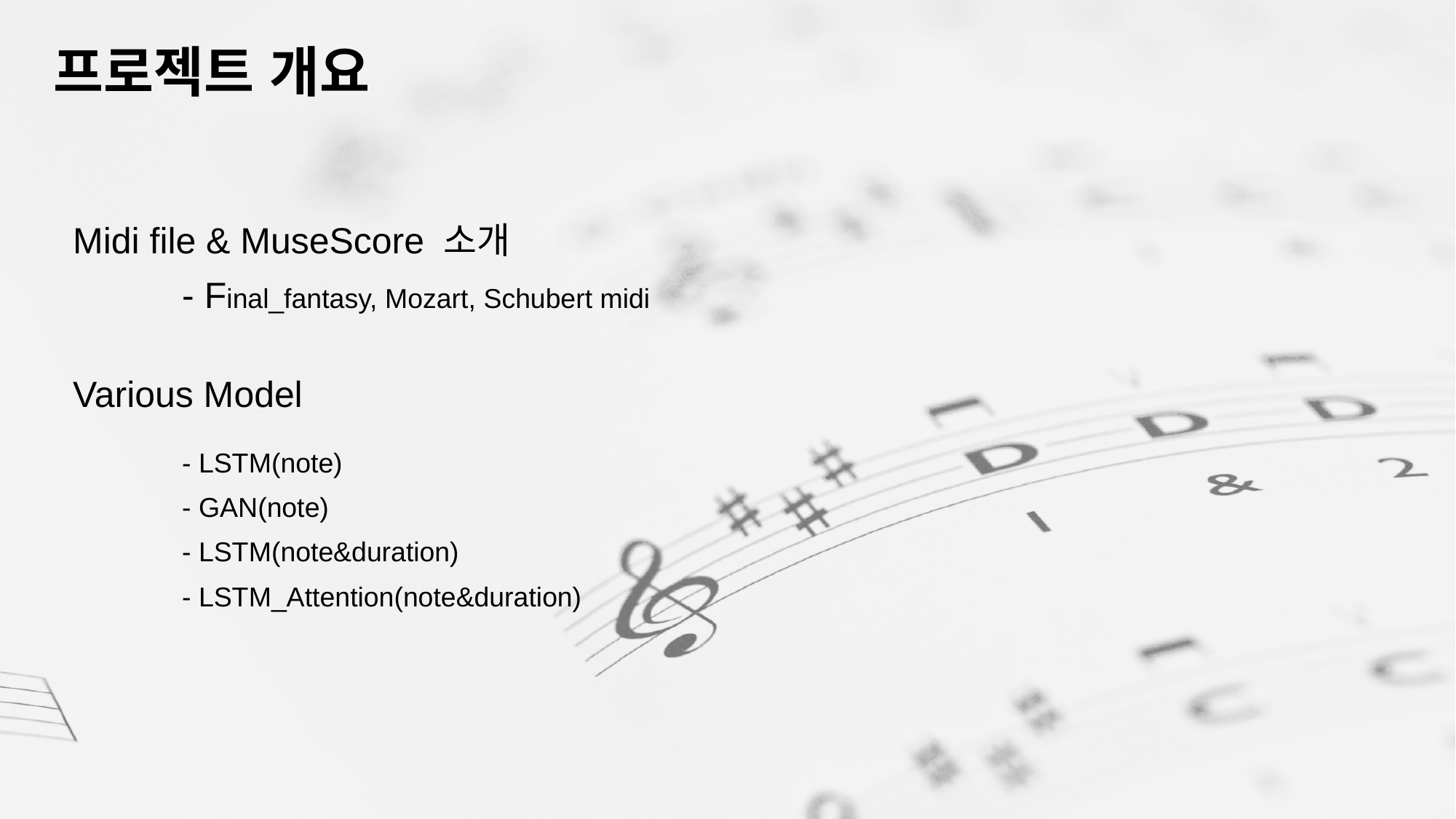

프로젝트 개요

Midi file & MuseScore 소개
	- Final_fantasy, Mozart, Schubert midi

Various Model

	- LSTM(note)
	- GAN(note)
	- LSTM(note&duration)
	- LSTM_Attention(note&duration)